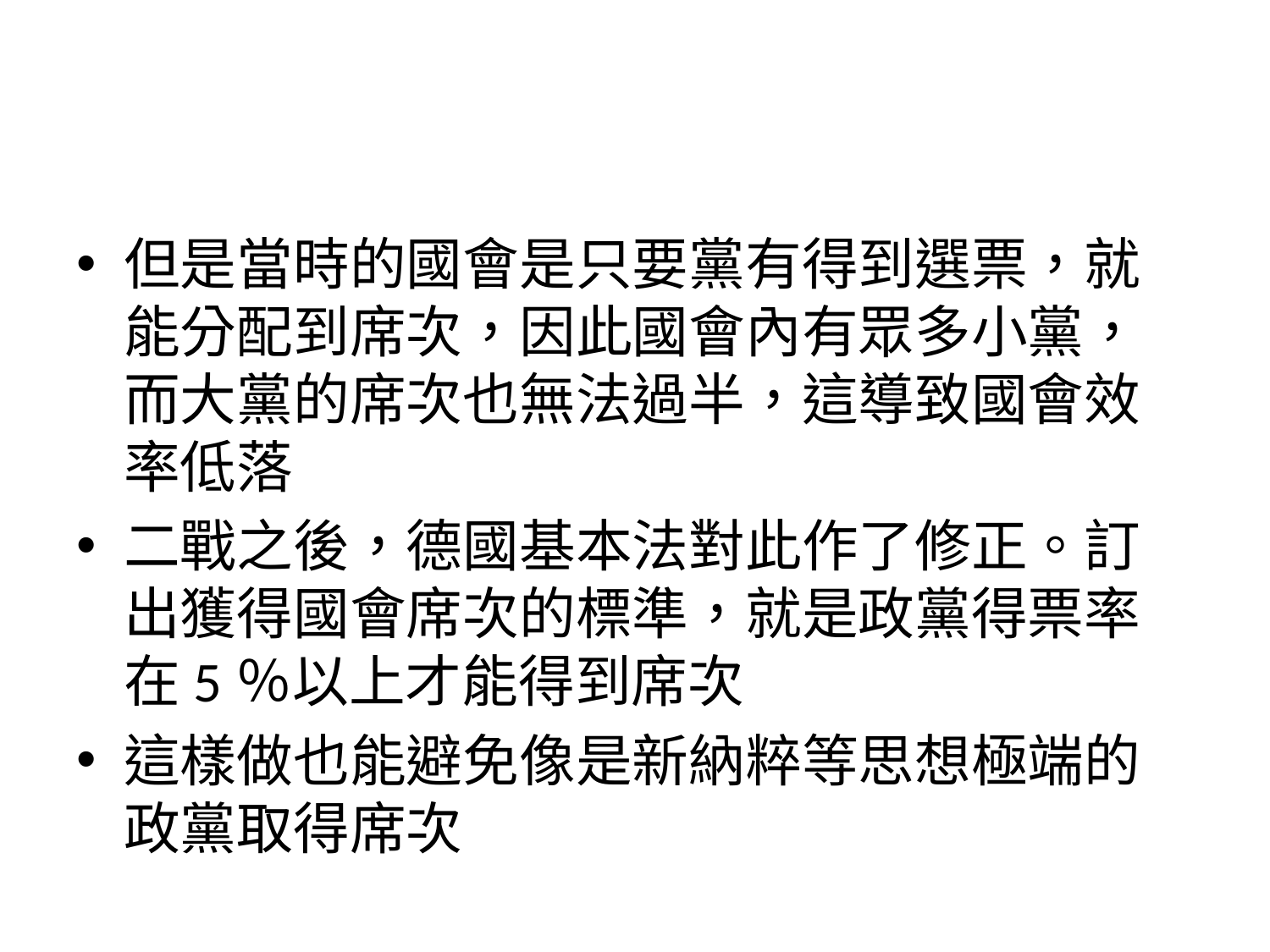

#
但是當時的國會是只要黨有得到選票，就能分配到席次，因此國會內有眾多小黨，而大黨的席次也無法過半，這導致國會效率低落
二戰之後，德國基本法對此作了修正。訂出獲得國會席次的標準，就是政黨得票率在5％以上才能得到席次
這樣做也能避免像是新納粹等思想極端的政黨取得席次